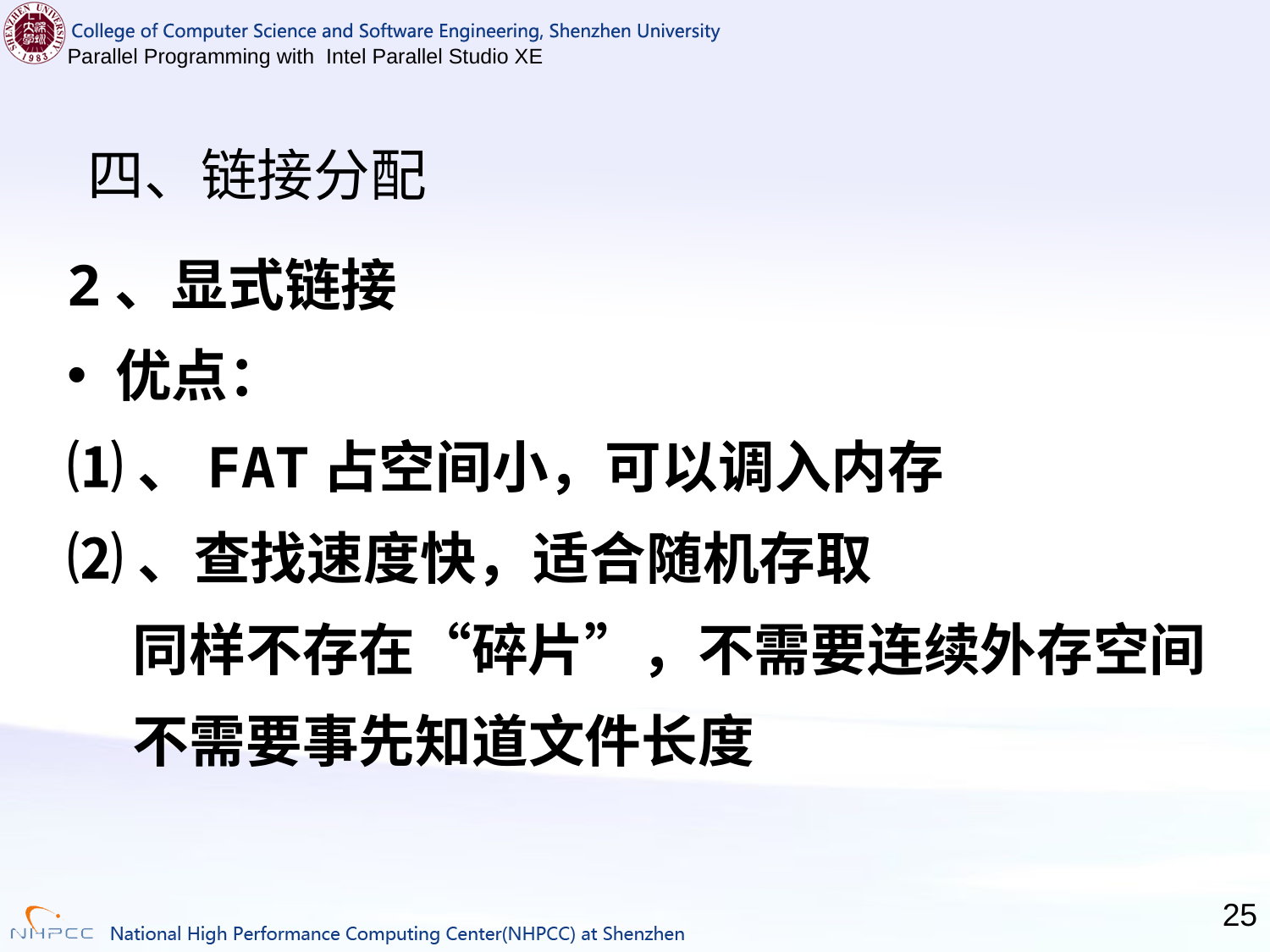

# 四、链接分配
2、显式链接
优点：
⑴、FAT占空间小，可以调入内存
⑵、查找速度快，适合随机存取
    同样不存在“碎片”，不需要连续外存空间
    不需要事先知道文件长度
25